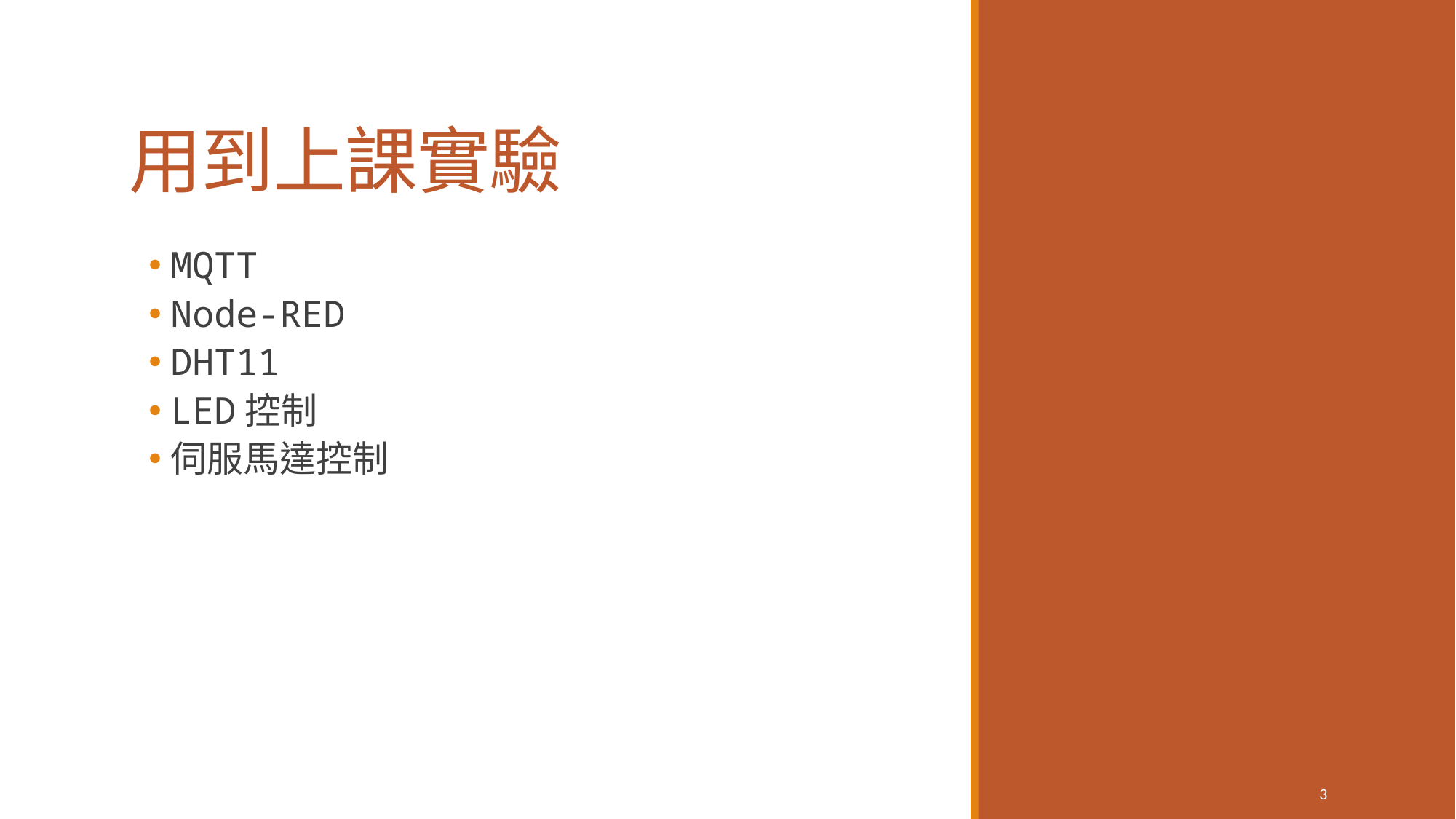

# 用到上課實驗
MQTT
Node-RED
DHT11
LED控制
伺服馬達控制
3